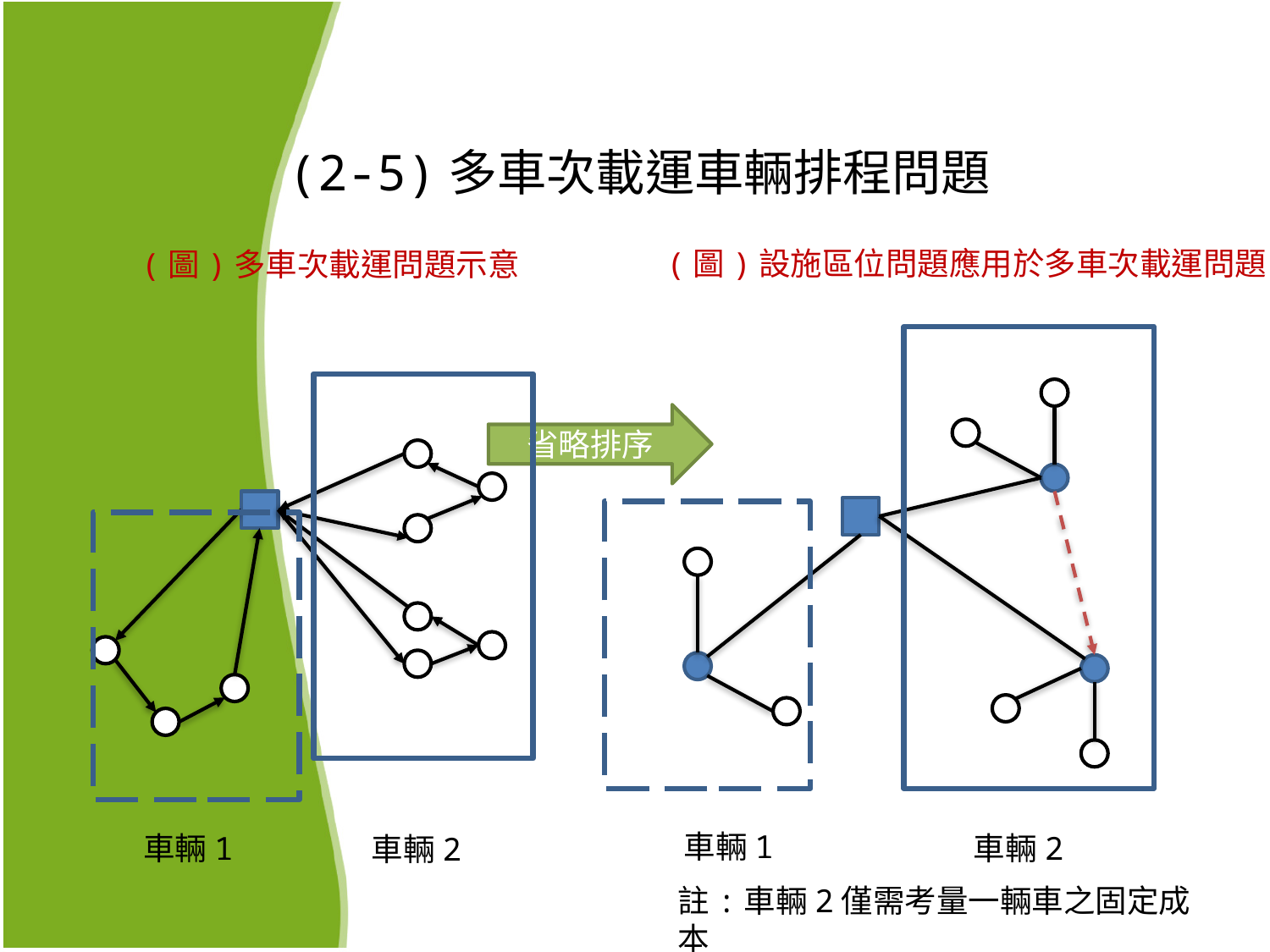

# (2-5)多車次載運車輛排程問題
(圖)設施區位問題應用於多車次載運問題
(圖)多車次載運問題示意

省略排序

車輛1
車輛2
車輛1
車輛2
註:車輛2僅需考量一輛車之固定成本